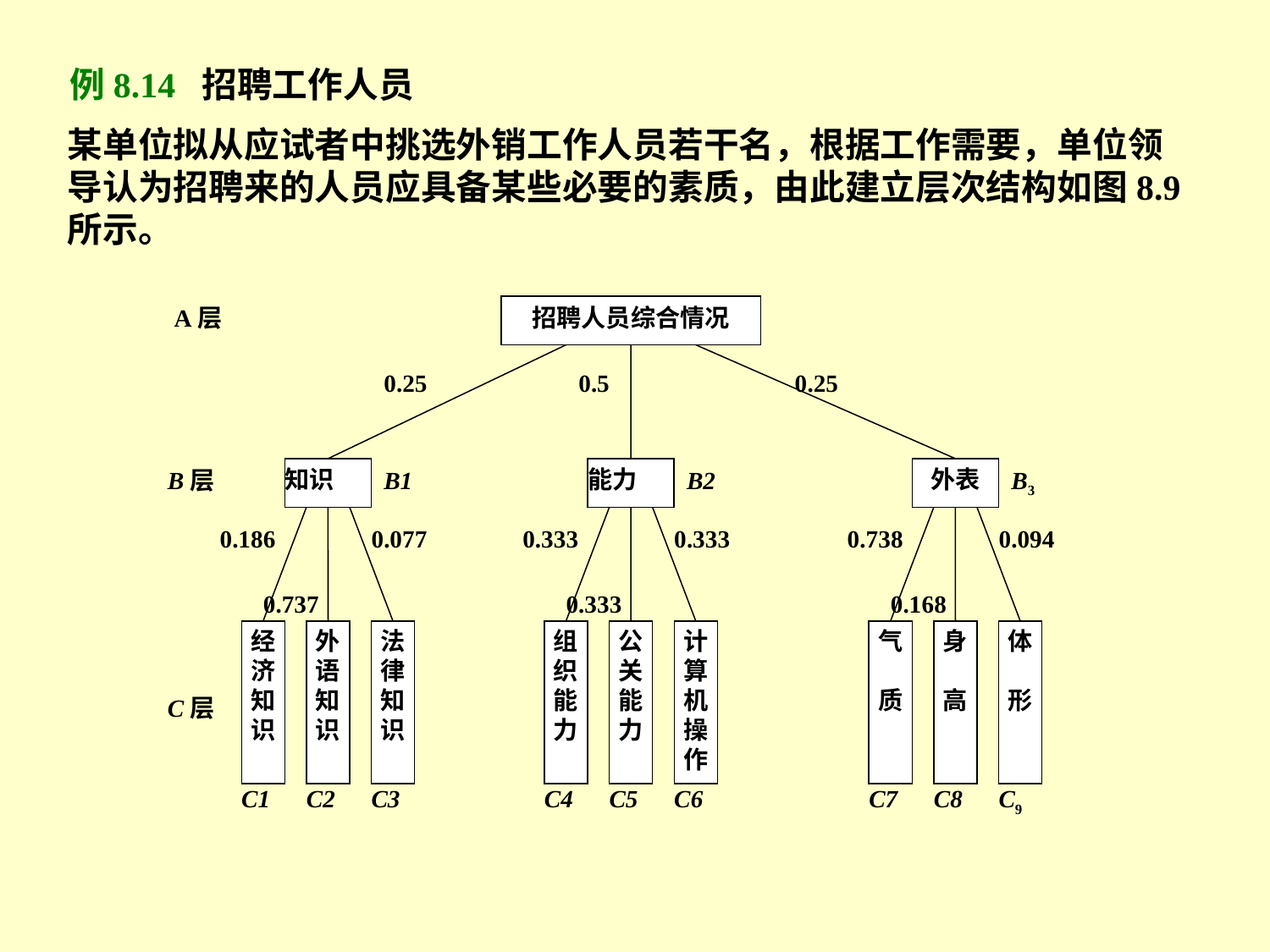

例8.14  招聘工作人员
某单位拟从应试者中挑选外销工作人员若干名，根据工作需要，单位领导认为招聘来的人员应具备某些必要的素质，由此建立层次结构如图8.9所示。
A层
招聘人员综合情况

0.25
0.5
0.25
B层
知识
B1
能力
B2
外表
B3

0.186
0.077
0.333
0.333
0.738
0.094
0.737
0.333
0.168
经济知识
外语知识
法律知识
组织能力
公关能力
计算机操作
气

质
身

高
体

形
C层
C1
C2
C3
C4
C5
C6
C7
C8
C9